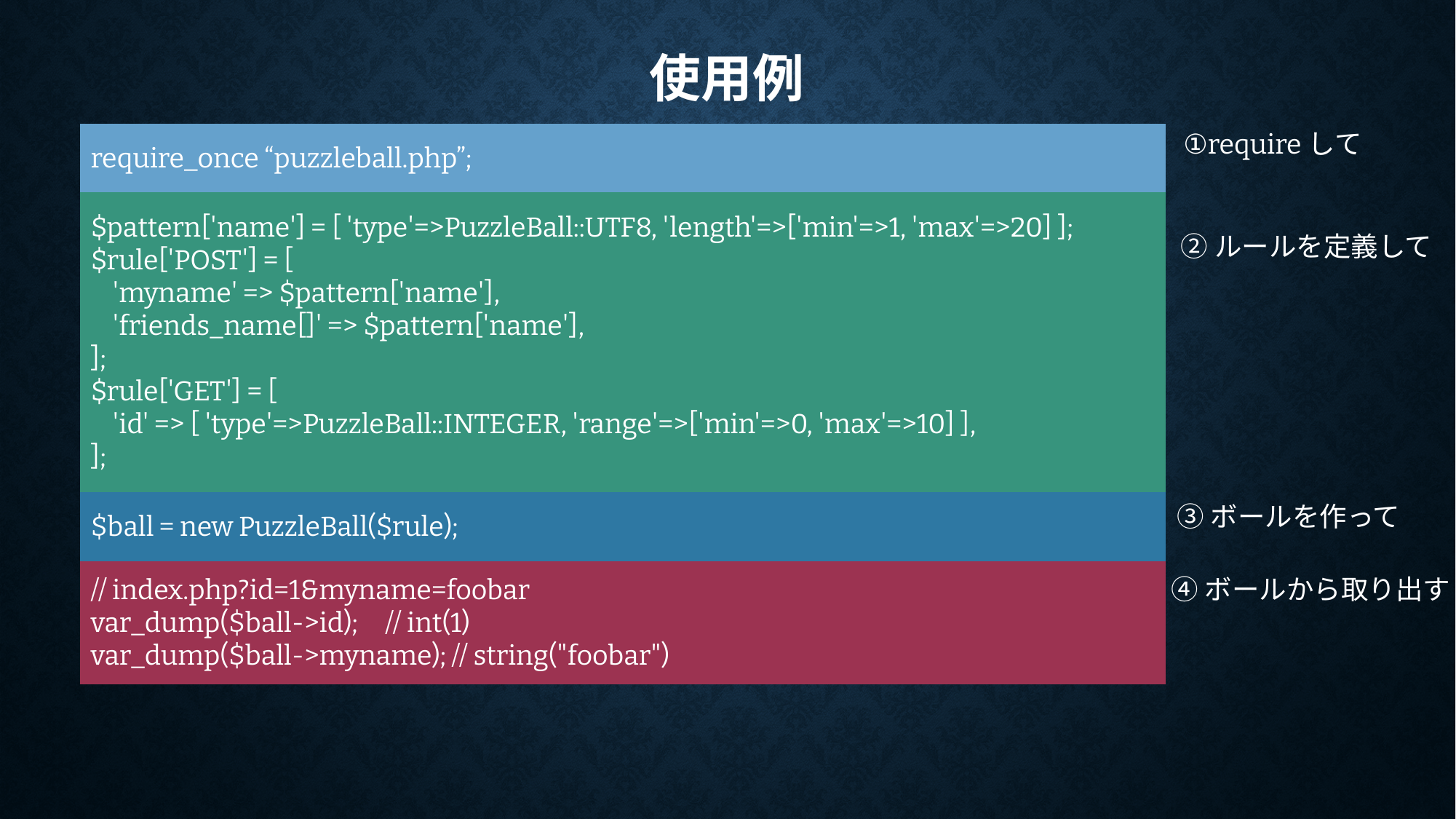

# 使用例
①requireして
| require\_once “puzzleball.php”; |
| --- |
| $pattern['name'] = [ 'type'=>PuzzleBall::UTF8, 'length'=>['min'=>1, 'max'=>20] ]; $rule['POST'] = [ 'myname' => $pattern['name'], 'friends\_name[]' => $pattern['name'], ]; $rule['GET'] = [ 'id' => [ 'type'=>PuzzleBall::INTEGER, 'range'=>['min'=>0, 'max'=>10] ], ]; |
| $ball = new PuzzleBall($rule); |
| // index.php?id=1&myname=foobar var\_dump($ball->id); // int(1) var\_dump($ball->myname); // string("foobar") |
②ルールを定義して
③ボールを作って
④ボールから取り出す